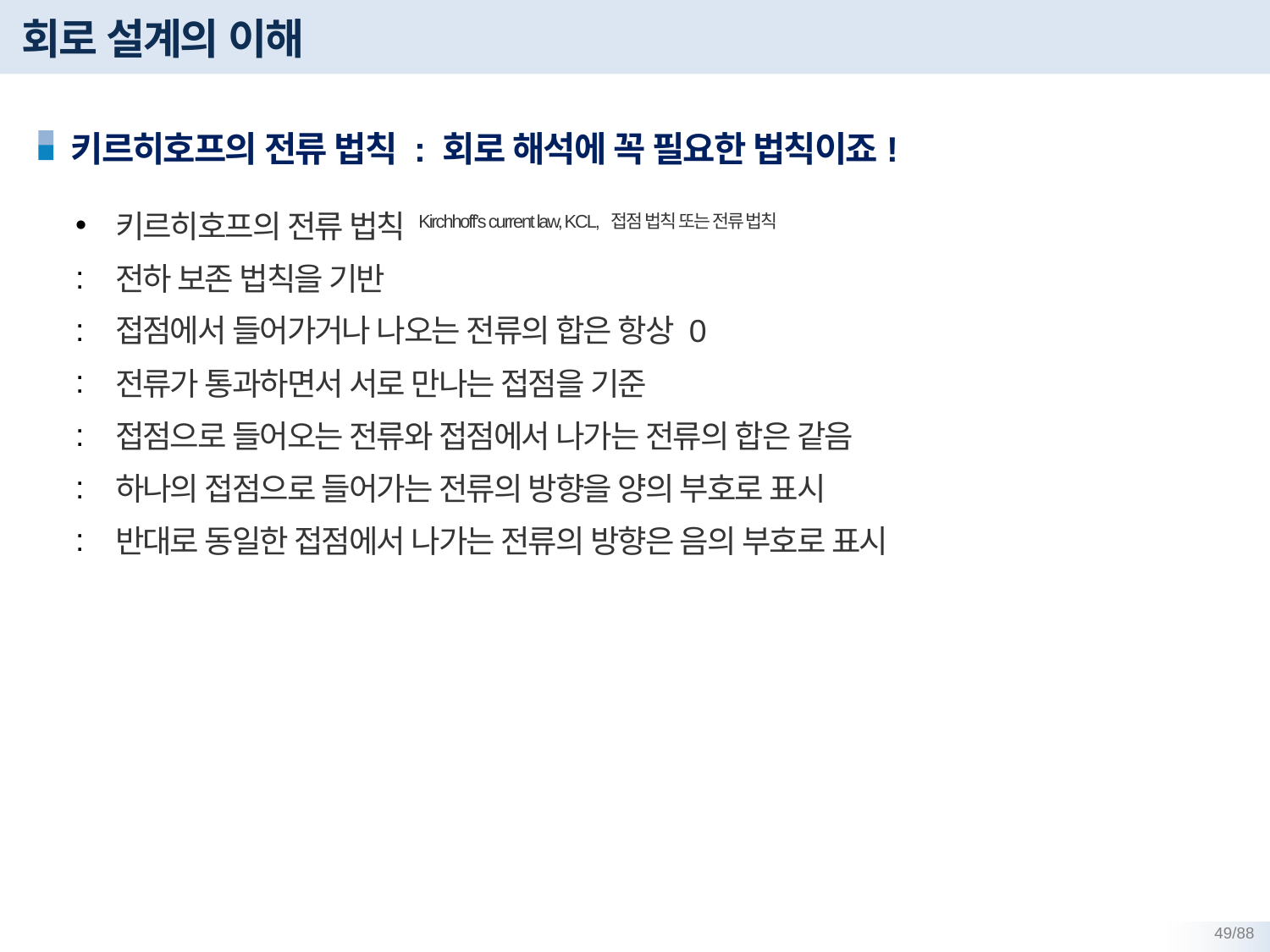

# 회로 설계의 이해
키르히호프의 전류 법칙 : 회로 해석에 꼭 필요한 법칙이죠!

키르히호프의 전류 법칙 Kirchhoff’s current law, KCL, 접점 법칙 또는 전류 법칙
전하 보존 법칙을 기반
접점에서 들어가거나 나오는 전류의 합은 항상 0
전류가 통과하면서 서로 만나는 접점을 기준
접점으로 들어오는 전류와 접점에서 나가는 전류의 합은 같음
하나의 접점으로 들어가는 전류의 방향을 양의 부호로 표시
반대로 동일한 접점에서 나가는 전류의 방향은 음의 부호로 표시